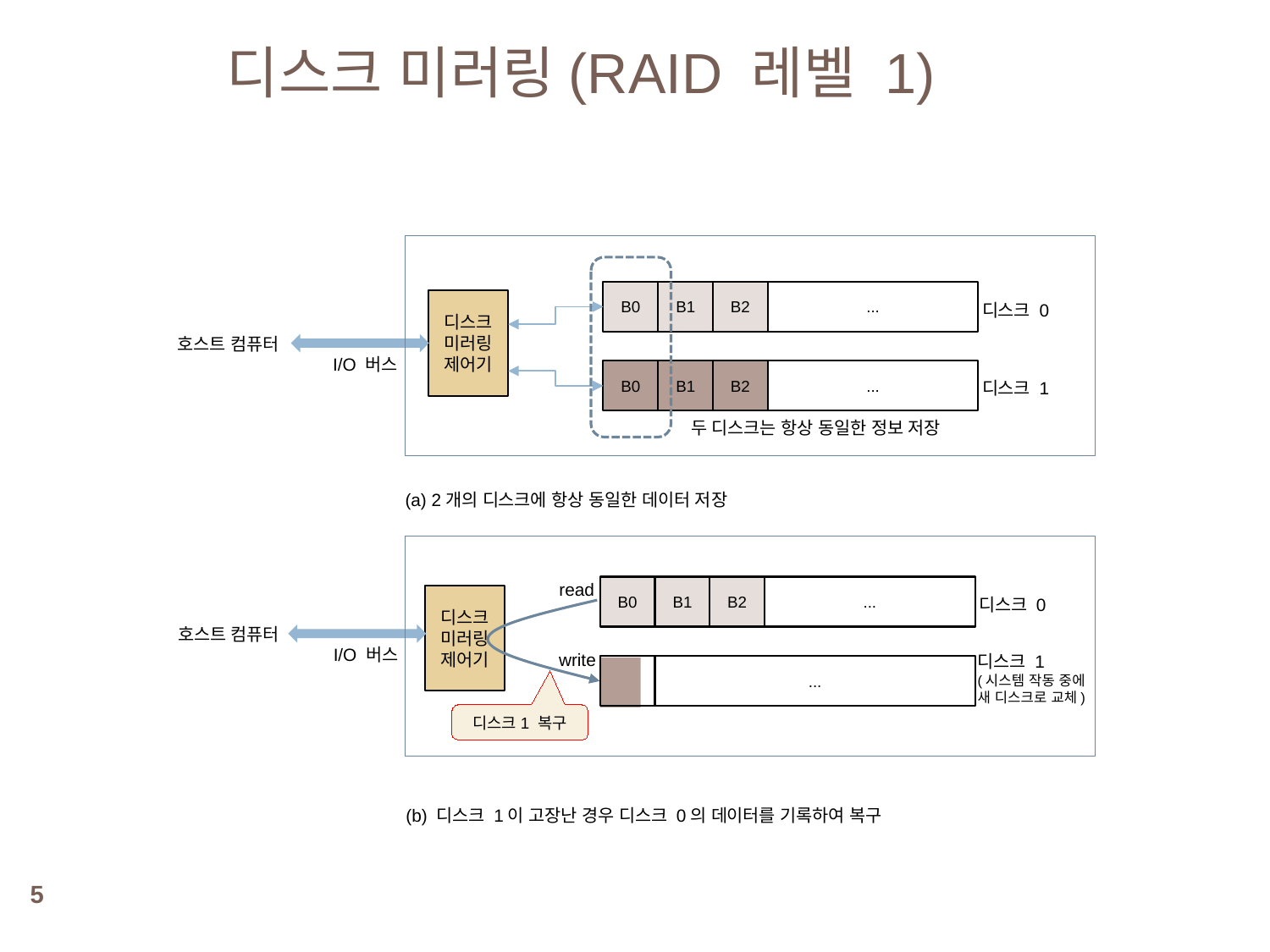

디스크 미러링(RAID 레벨 1)

B0
B2
B1
...
디스크 미러링
제어기
디스크 0
호스트 컴퓨터

I/O 버스
B0
B2
B1
...
디스크 1
두 디스크는 항상 동일한 정보 저장
(a) 2개의 디스크에 항상 동일한 데이터 저장

read
B0
B2
B1
...
디스크 미러링 제어기
디스크 0

호스트 컴퓨터

I/O 버스
write
디스크 1
(시스템 작동 중에
새 디스크로 교체)

...

디스크1 복구
(b) 디스크 1이 고장난 경우 디스크 0의 데이터를 기록하여 복구
5